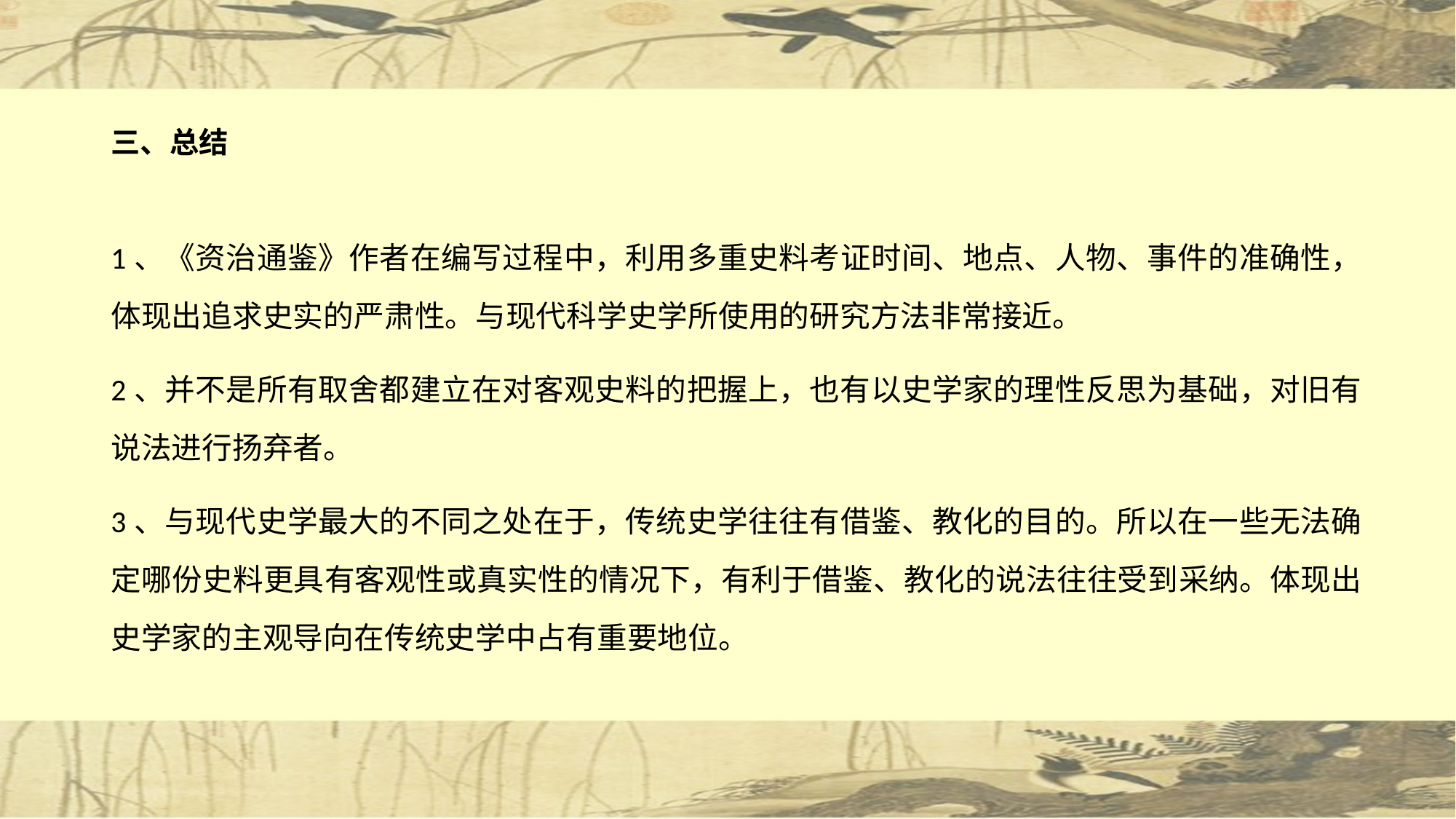

# 三、总结
1、《资治通鉴》作者在编写过程中，利用多重史料考证时间、地点、人物、事件的准确性，体现出追求史实的严肃性。与现代科学史学所使用的研究方法非常接近。
2、并不是所有取舍都建立在对客观史料的把握上，也有以史学家的理性反思为基础，对旧有说法进行扬弃者。
3、与现代史学最大的不同之处在于，传统史学往往有借鉴、教化的目的。所以在一些无法确定哪份史料更具有客观性或真实性的情况下，有利于借鉴、教化的说法往往受到采纳。体现出史学家的主观导向在传统史学中占有重要地位。